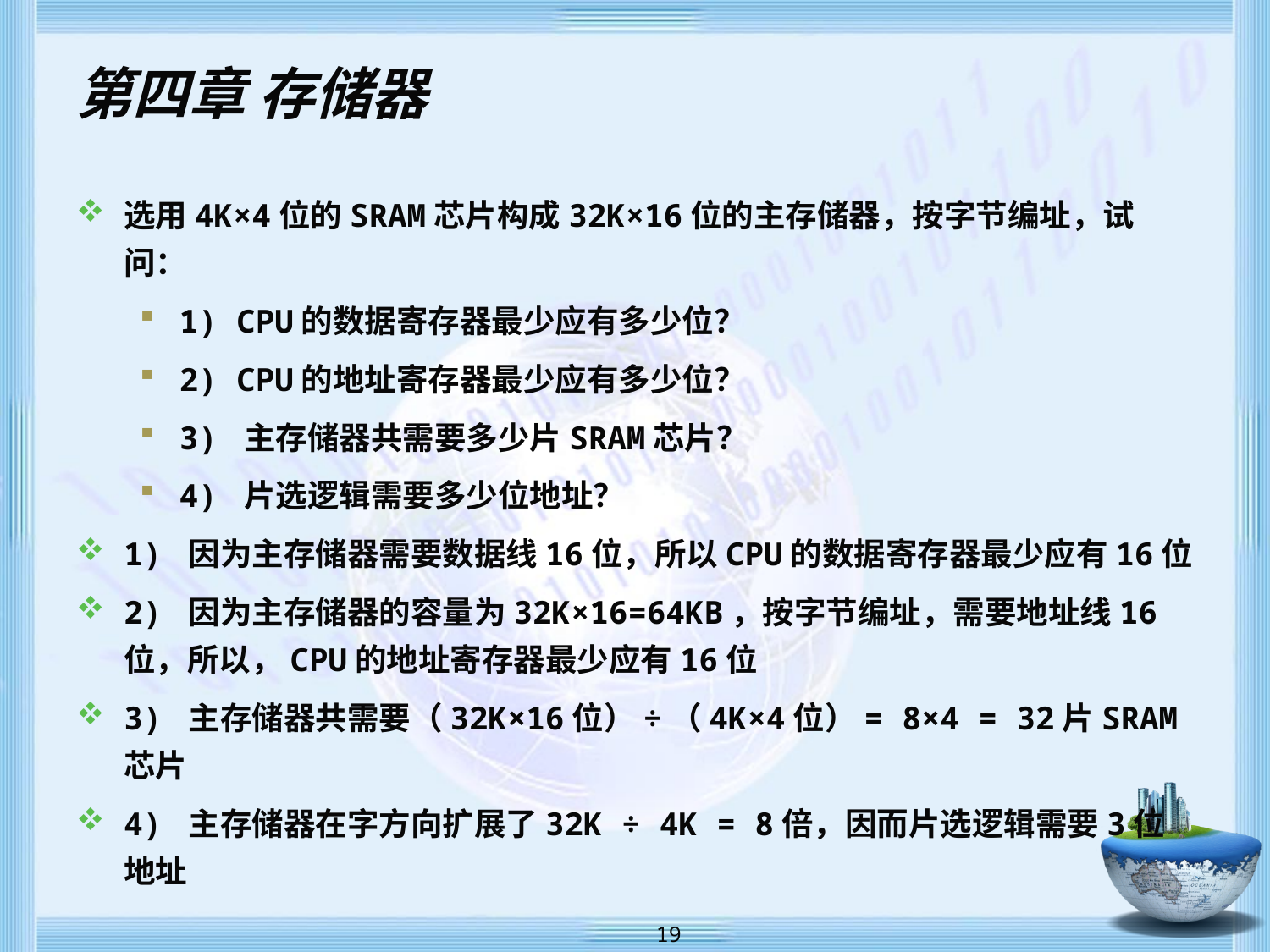

# 第四章 存储器
选用4K×4位的SRAM芯片构成32K×16位的主存储器，按字节编址，试问：
1) CPU的数据寄存器最少应有多少位？
2) CPU的地址寄存器最少应有多少位？
3) 主存储器共需要多少片SRAM芯片？
4) 片选逻辑需要多少位地址？
1) 因为主存储器需要数据线16位，所以CPU的数据寄存器最少应有16位
2) 因为主存储器的容量为32K×16=64KB，按字节编址，需要地址线16位，所以，CPU的地址寄存器最少应有16位
3) 主存储器共需要（32K×16位）÷（4K×4位）= 8×4 = 32片SRAM芯片
4) 主存储器在字方向扩展了32K ÷ 4K = 8倍，因而片选逻辑需要3位地址

    19